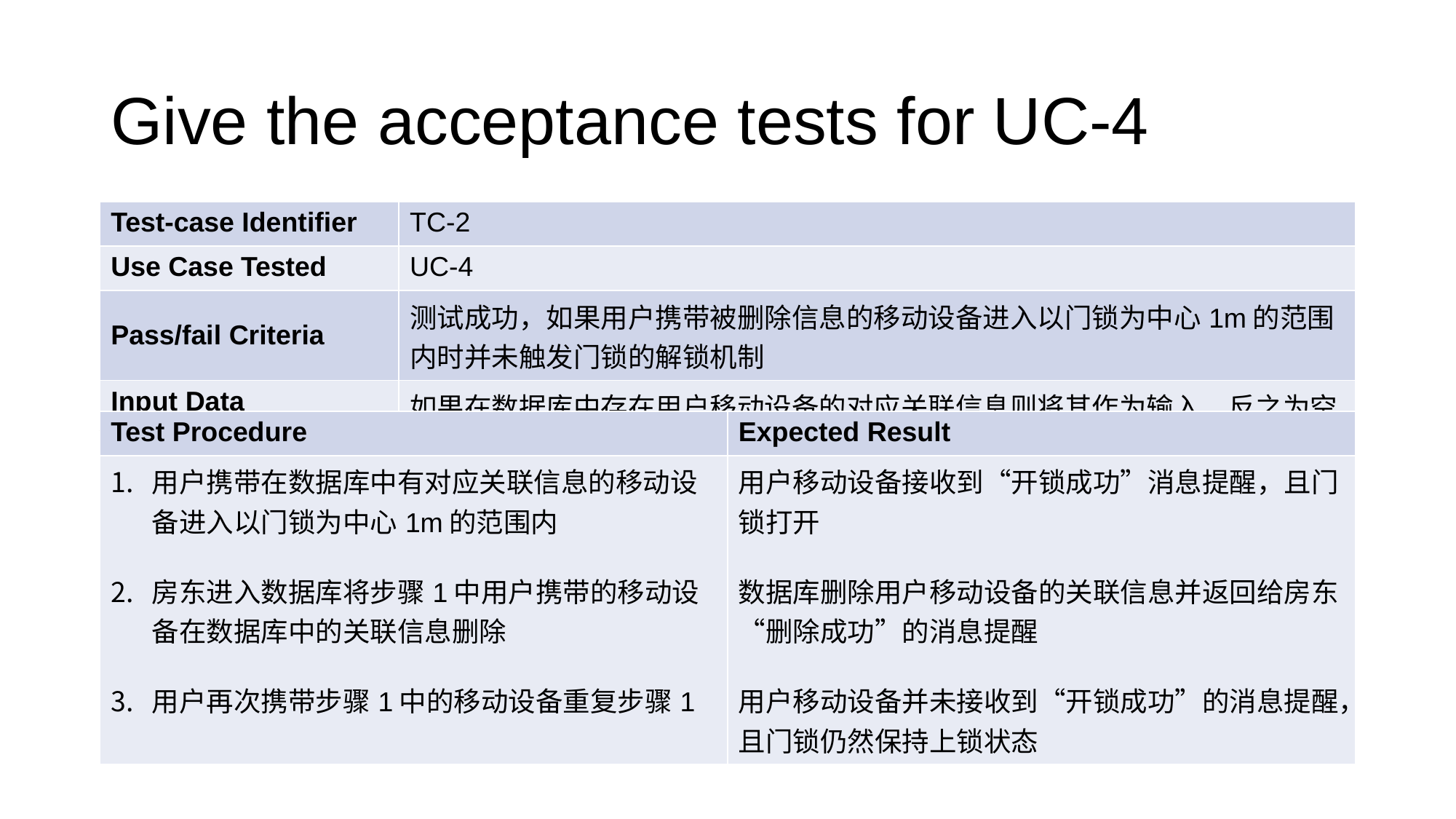

# Give the acceptance tests for UC-4
| Test-case Identifier | TC-2 |
| --- | --- |
| Use Case Tested | UC-4 |
| Pass/fail Criteria | 测试成功，如果用户携带被删除信息的移动设备进入以门锁为中心1m的范围内时并未触发门锁的解锁机制 |
| Input Data | 如果在数据库中存在用户移动设备的对应关联信息则将其作为输入，反之为空 |
| Test Procedure | Expected Result |
| --- | --- |
| 用户携带在数据库中有对应关联信息的移动设备进入以门锁为中心1m的范围内 房东进入数据库将步骤1中用户携带的移动设备在数据库中的关联信息删除 用户再次携带步骤1中的移动设备重复步骤1 | 用户移动设备接收到“开锁成功”消息提醒，且门锁打开 数据库删除用户移动设备的关联信息并返回给房东“删除成功”的消息提醒 用户移动设备并未接收到“开锁成功”的消息提醒，且门锁仍然保持上锁状态 |